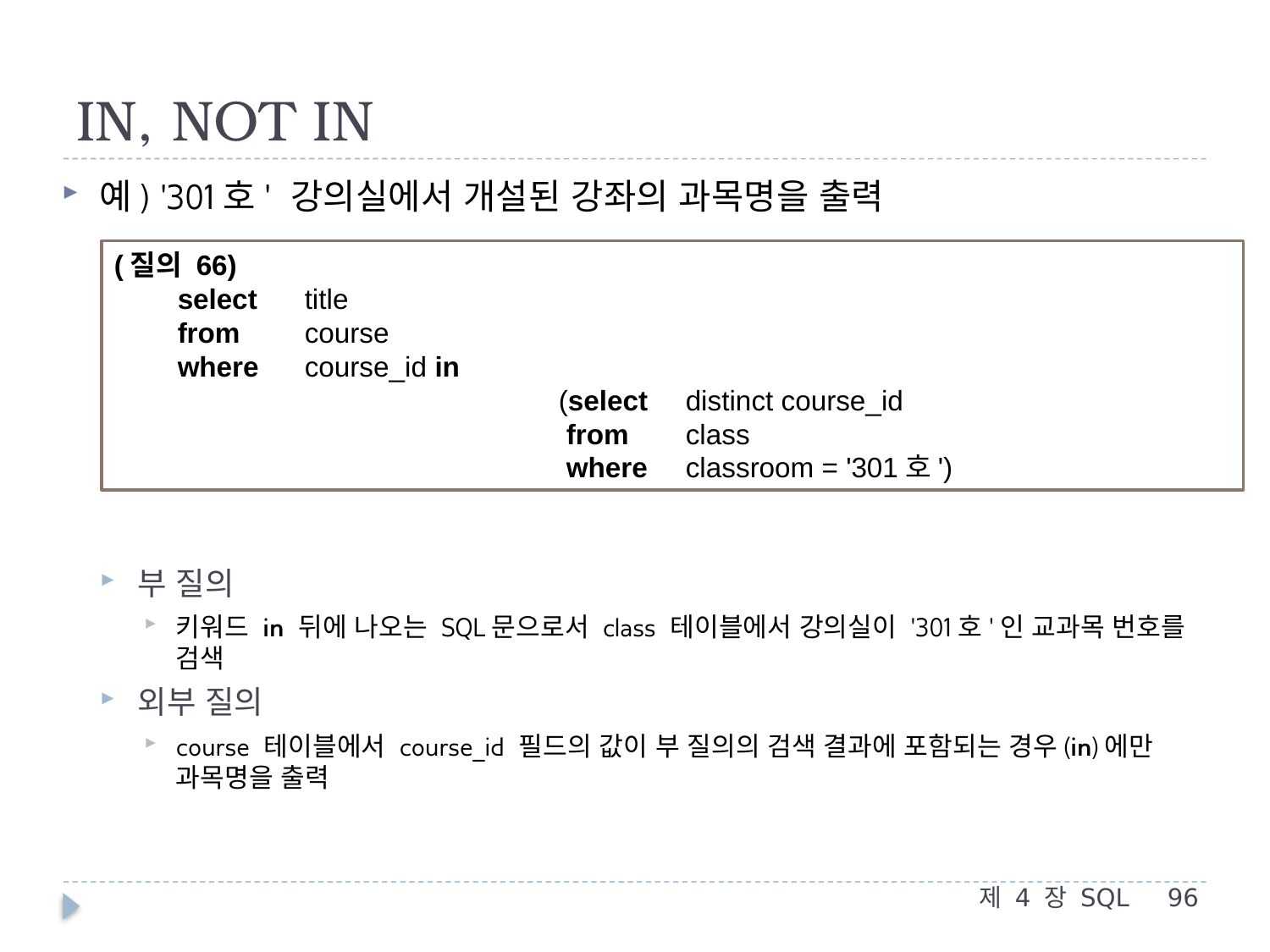

# IN, NOT IN
예) '301호' 강의실에서 개설된 강좌의 과목명을 출력

부 질의
키워드 in 뒤에 나오는 SQL문으로서 class 테이블에서 강의실이 '301호'인 교과목 번호를 검색
외부 질의
course 테이블에서 course_id 필드의 값이 부 질의의 검색 결과에 포함되는 경우(in)에만 과목명을 출력

(질의 66)
select 	title
from 	course
where 	course_id in
			(select 	distinct course_id
		 	 from 	class
			 where 	classroom = '301호')
제 4 장 SQL
96